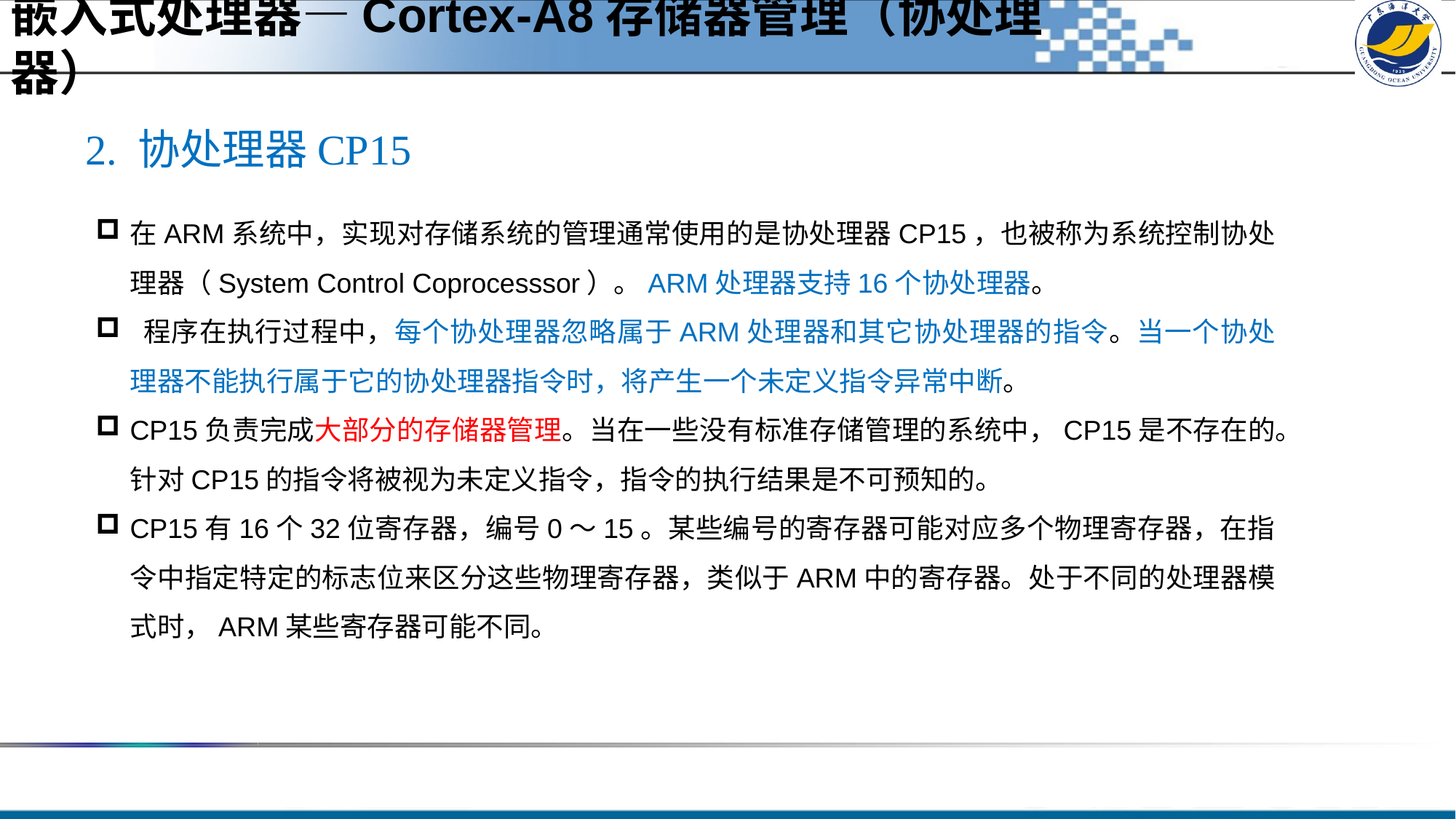

嵌入式处理器—Cortex-A8存储器管理（协处理器）
2. 协处理器CP15
在ARM系统中，实现对存储系统的管理通常使用的是协处理器CP15，也被称为系统控制协处理器（System Control Coprocesssor）。ARM处理器支持16个协处理器。
 程序在执行过程中，每个协处理器忽略属于ARM处理器和其它协处理器的指令。当一个协处理器不能执行属于它的协处理器指令时，将产生一个未定义指令异常中断。
CP15负责完成大部分的存储器管理。当在一些没有标准存储管理的系统中，CP15是不存在的。针对CP15的指令将被视为未定义指令，指令的执行结果是不可预知的。
CP15有16个32位寄存器，编号0～15。某些编号的寄存器可能对应多个物理寄存器，在指令中指定特定的标志位来区分这些物理寄存器，类似于ARM中的寄存器。处于不同的处理器模式时，ARM某些寄存器可能不同。
114